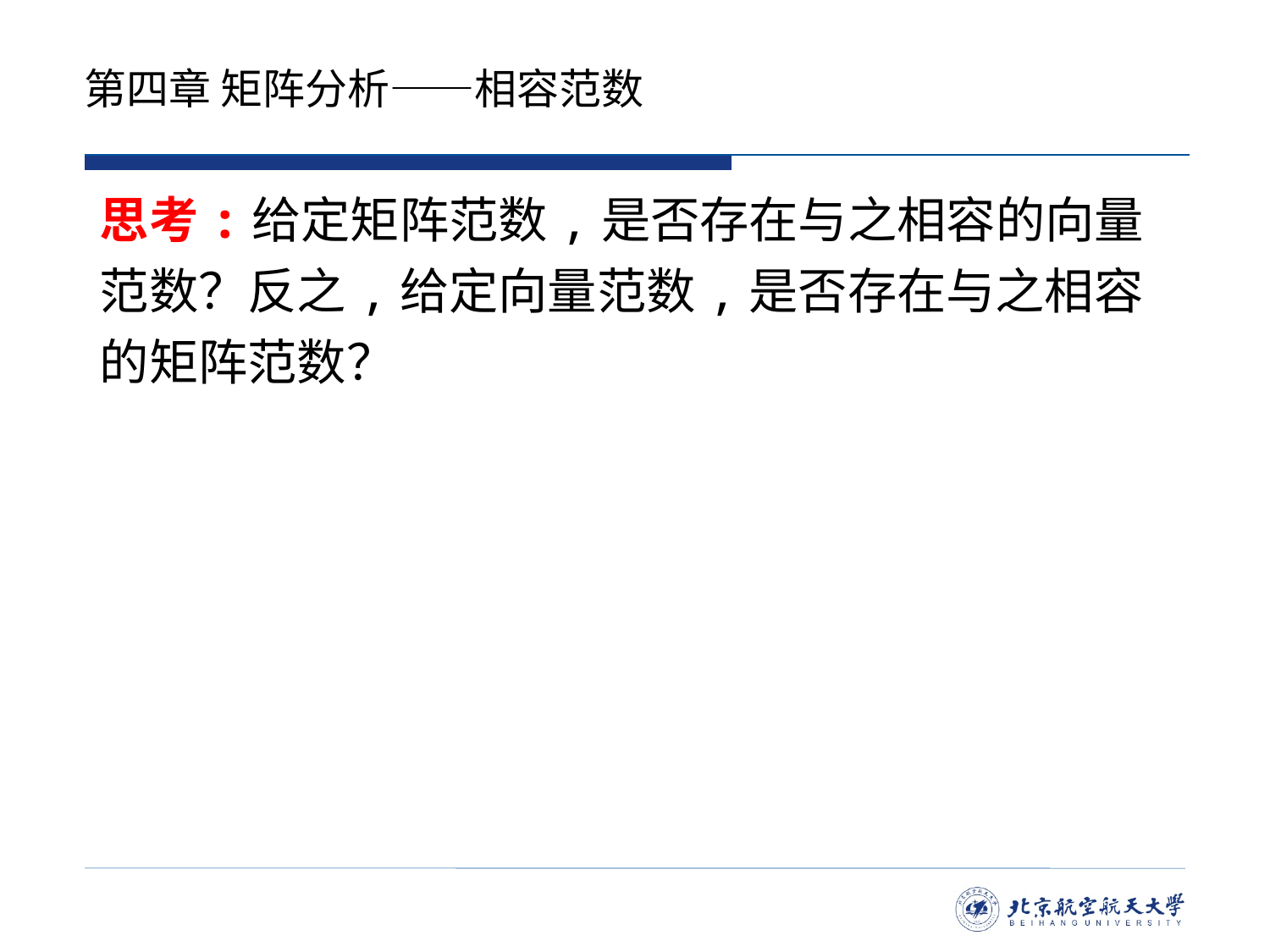

# 第四章 矩阵分析——相容范数
思考:给定矩阵范数,是否存在与之相容的向量范数？反之,给定向量范数,是否存在与之相容的矩阵范数？